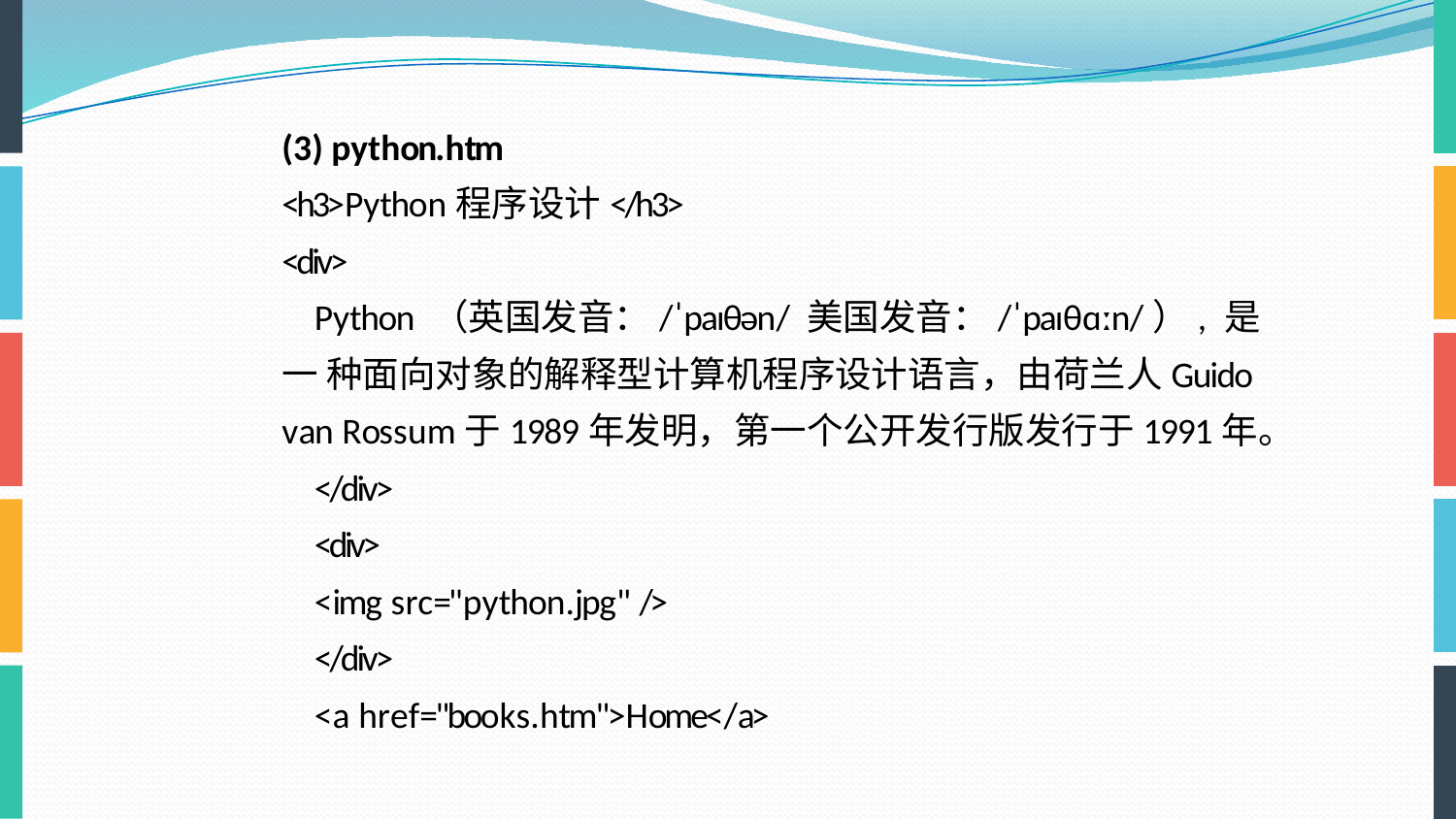

(3) python.htm
<h3>Python程序设计</h3>
<div>
Python （英国发音：/ˈpaɪθən/ 美国发音：/ˈpaɪθɑːn/）, 是一 种面向对象的解释型计算机程序设计语言，由荷兰人Guido van Rossum于1989年发明，第一个公开发行版发行于1991年。
</div>
<div>
<img src="python.jpg" />
</div>
<a href="books.htm">Home</a>